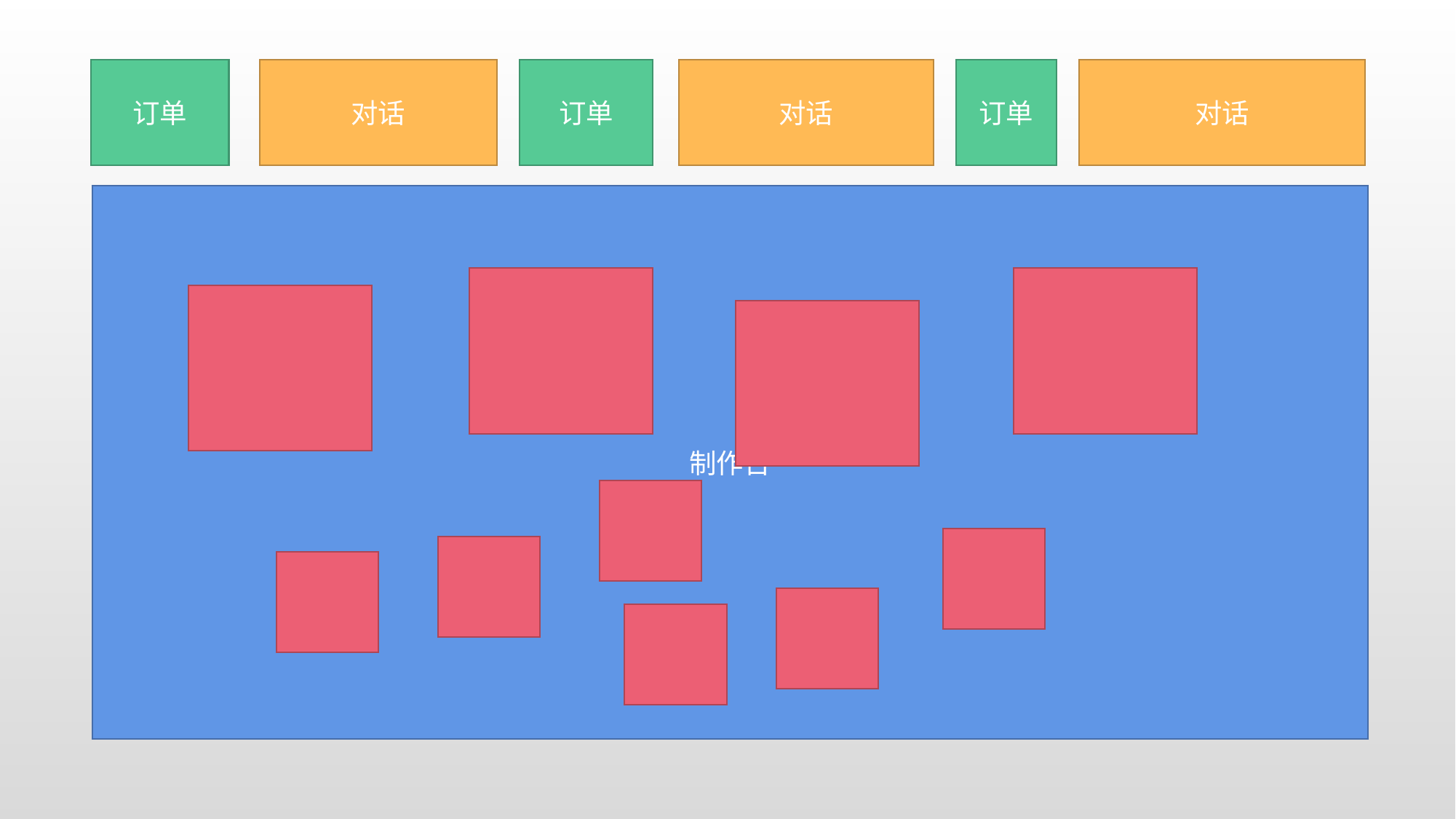

订单
对话
订单
对话
订单
对话
制作台